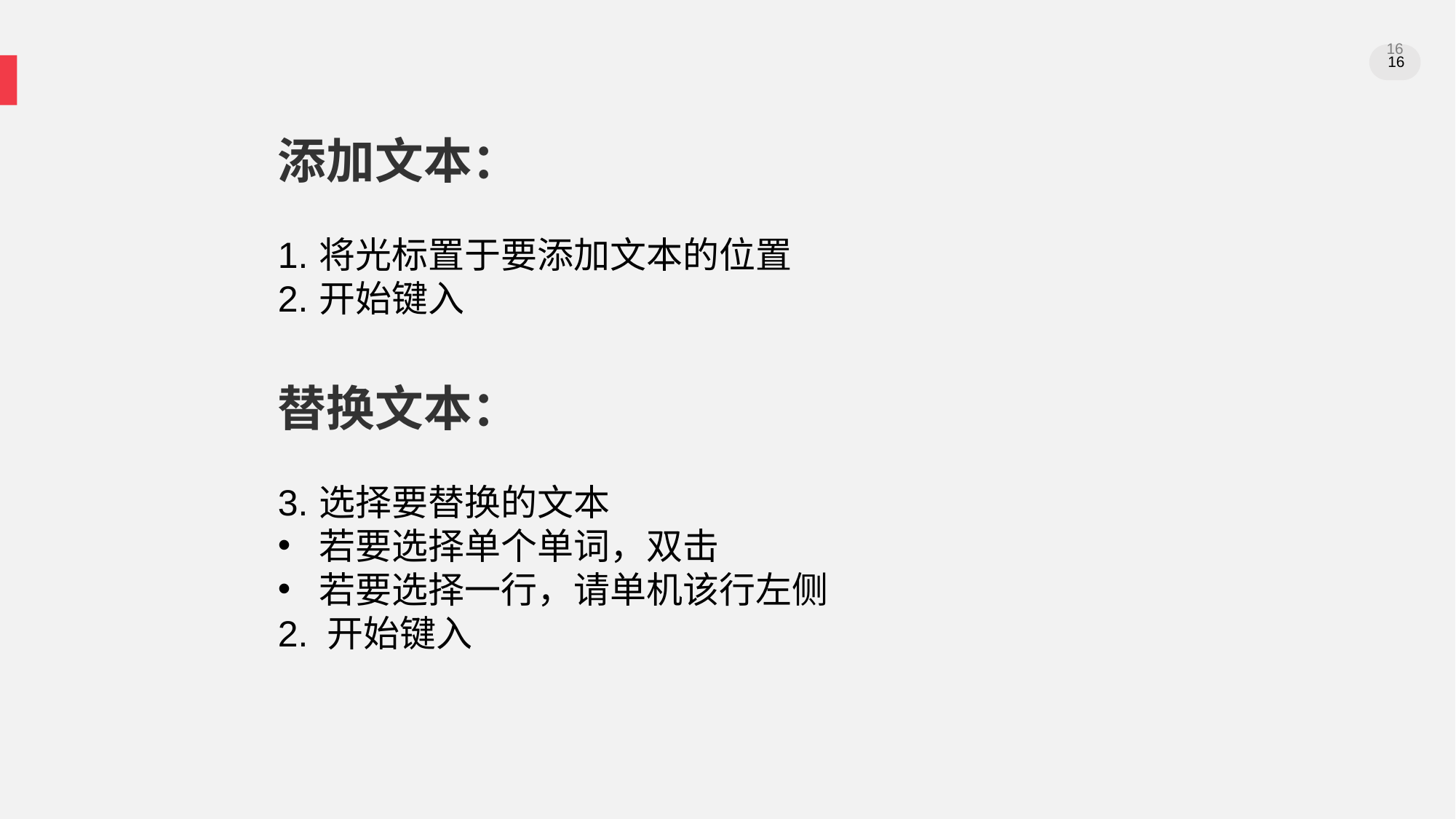

16
16

添加文本：

将光标置于要添加文本的位置
开始键入

替换文本：

选择要替换的文本
若要选择单个单词，双击
若要选择一行，请单机该行左侧
2. 开始键入